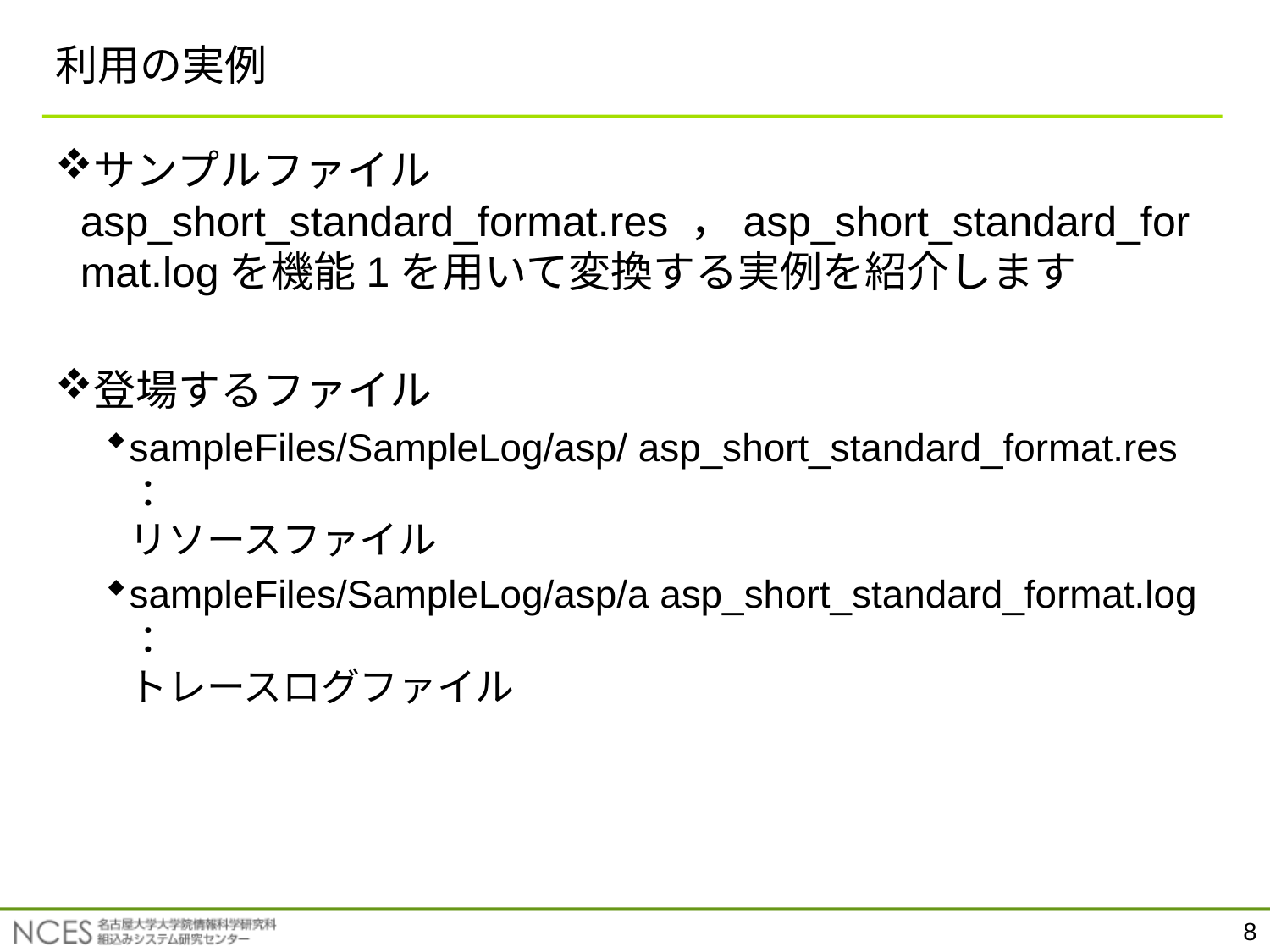

# 利用の実例
サンプルファイルasp_short_standard_format.res ，asp_short_standard_format.logを機能1を用いて変換する実例を紹介します

登場するファイル
sampleFiles/SampleLog/asp/ asp_short_standard_format.res ：
リソースファイル
sampleFiles/SampleLog/asp/a asp_short_standard_format.log ：
トレースログファイル

8